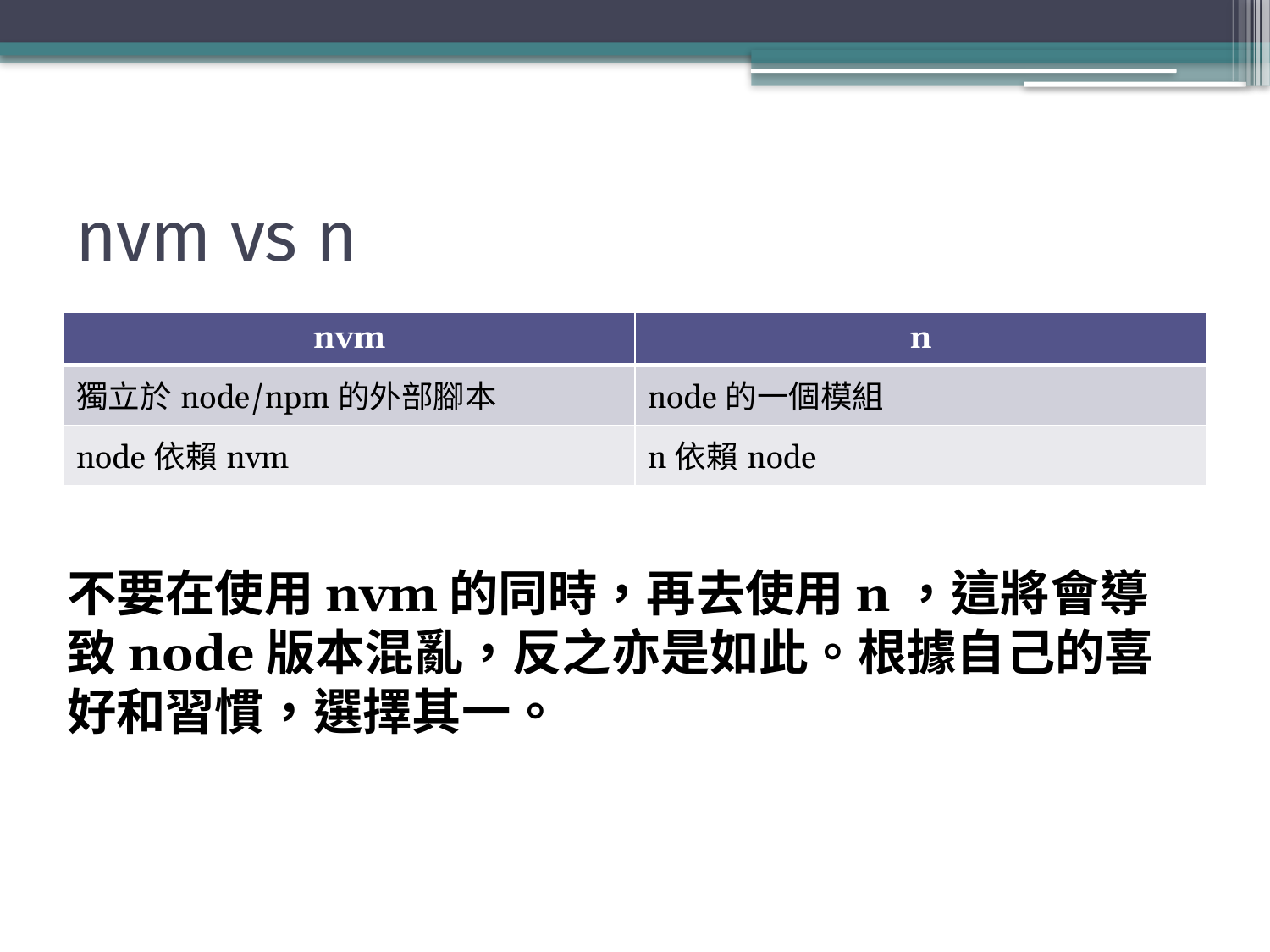

# nvm vs n
| nvm | n |
| --- | --- |
| 獨立於node/npm的外部腳本 | node的一個模組 |
| node依賴nvm | n依賴node |
不要在使用nvm的同時，再去使用n，這將會導致node版本混亂，反之亦是如此。根據自己的喜好和習慣，選擇其一。